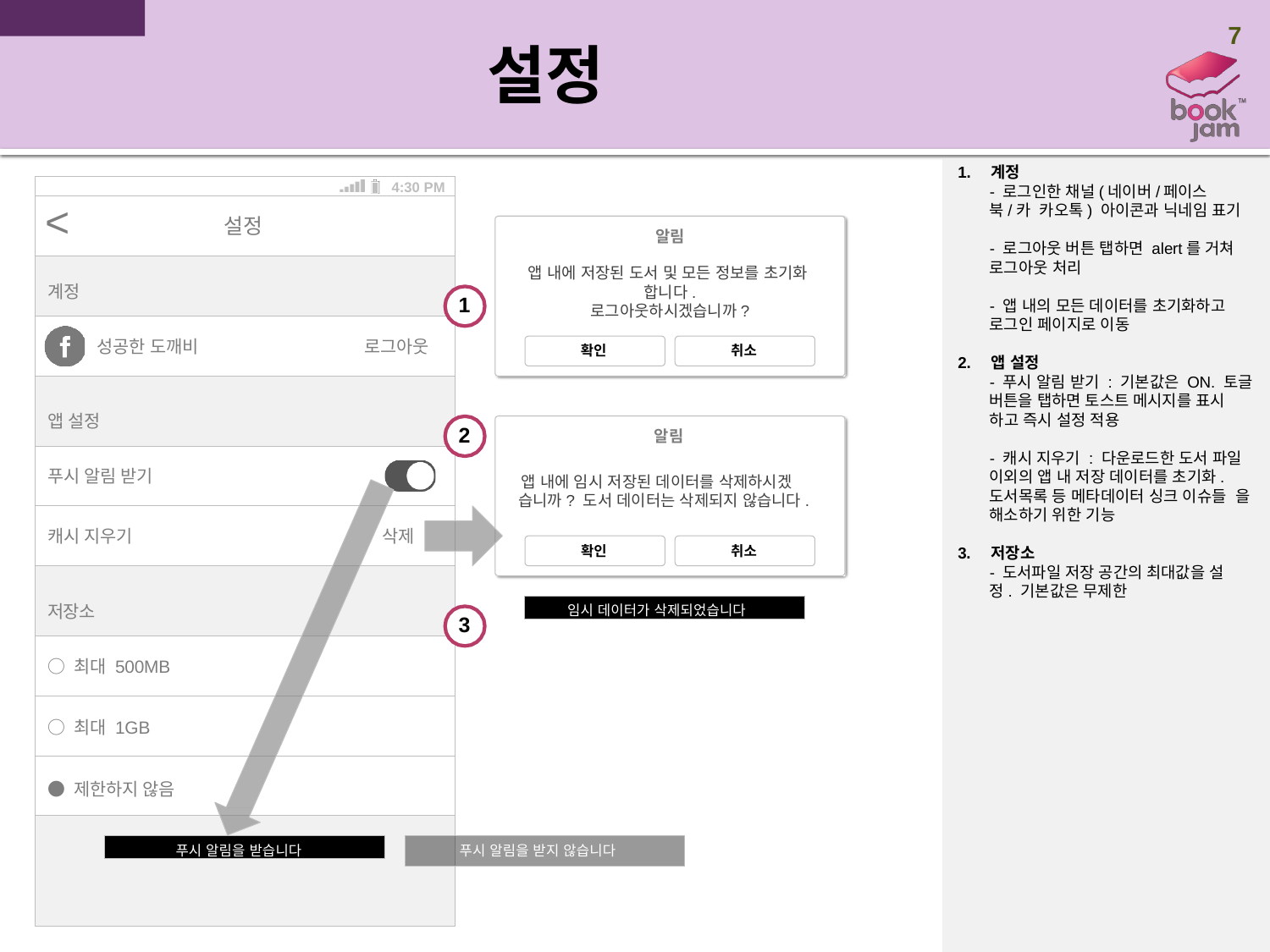

7
설정
1.	계정
- 로그인한 채널(네이버/페이스북/카  카오톡) 아이콘과 닉네임 표기

4:30 PM

<

설정

알림

앱 내에 저장된 도서 및 모든 정보를 초기화  합니다.
로그아웃하시겠습니까?
- 로그아웃 버튼 탭하면 alert를 거쳐  로그아웃 처리

계정

1
- 앱 내의 모든 데이터를 초기화하고  로그인 페이지로 이동

성공한 도깨비
로그아웃

확인
취소
2.	앱 설정
- 푸시 알림 받기 : 기본값은 ON. 토글  버튼을 탭하면 토스트 메시지를 표시  하고 즉시 설정 적용

앱 설정

2
알림

- 캐시 지우기 : 다운로드한 도서 파일  이외의 앱 내 저장 데이터를 초기화.  도서목록 등 메타데이터 싱크 이슈들  을 해소하기 위한 기능

푸시 알림 받기
앱 내에 임시 저장된 데이터를 삭제하시겠  습니까? 도서 데이터는 삭제되지 않습니다.

캐시 지우기
삭제

확인
취소
3.	저장소
- 도서파일 저장 공간의 최대값을 설
정. 기본값은 무제한

임시 데이터가 삭제되었습니다
저장소

3

○ 최대 500MB

○ 최대 1GB

● 제한하지 않음

푸시 알림을 받습니다

푸시 알림을 받지 않습니다